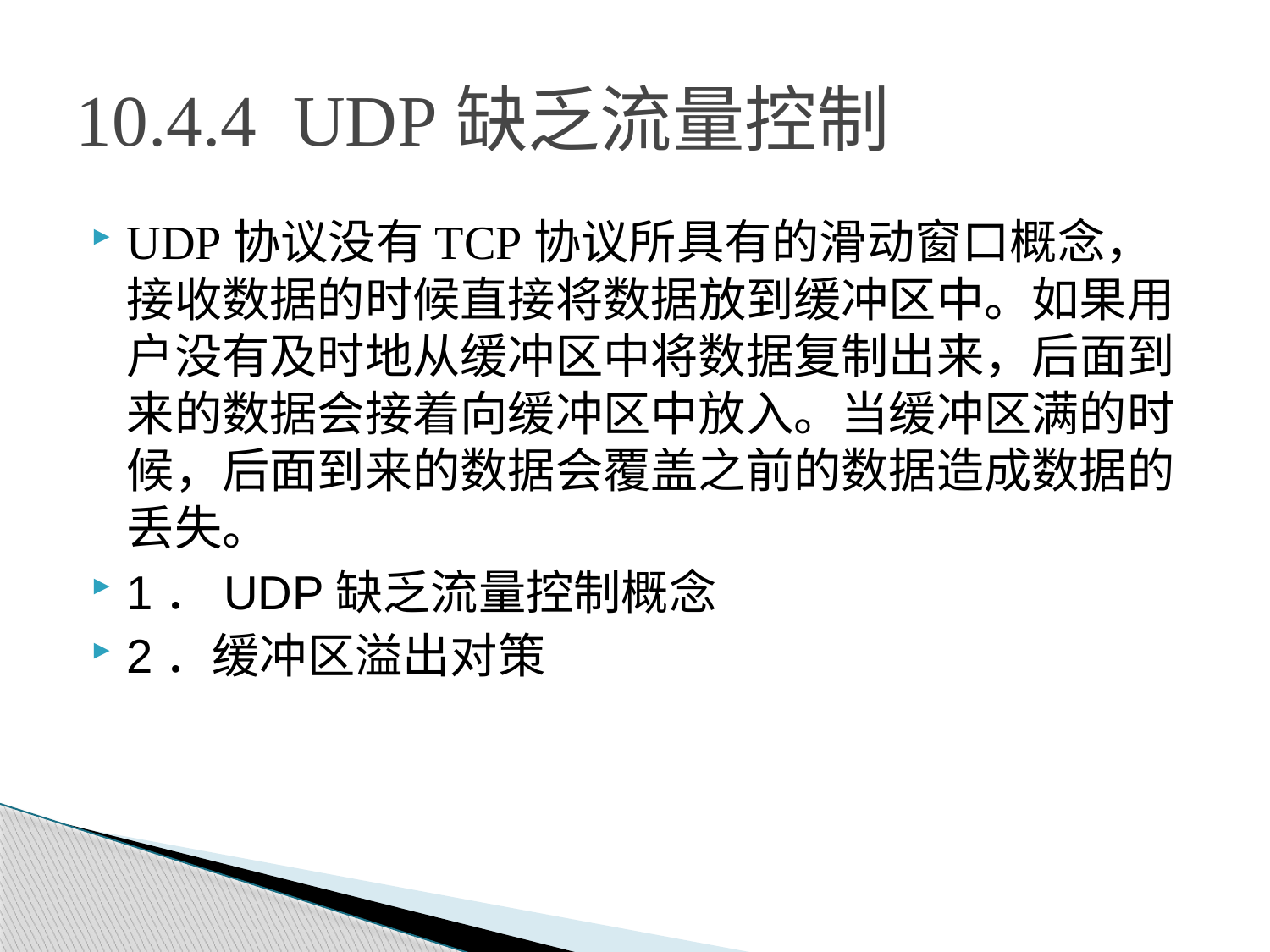

# 10.4.4  UDP缺乏流量控制
UDP协议没有TCP协议所具有的滑动窗口概念，接收数据的时候直接将数据放到缓冲区中。如果用户没有及时地从缓冲区中将数据复制出来，后面到来的数据会接着向缓冲区中放入。当缓冲区满的时候，后面到来的数据会覆盖之前的数据造成数据的丢失。
1．UDP缺乏流量控制概念
2．缓冲区溢出对策